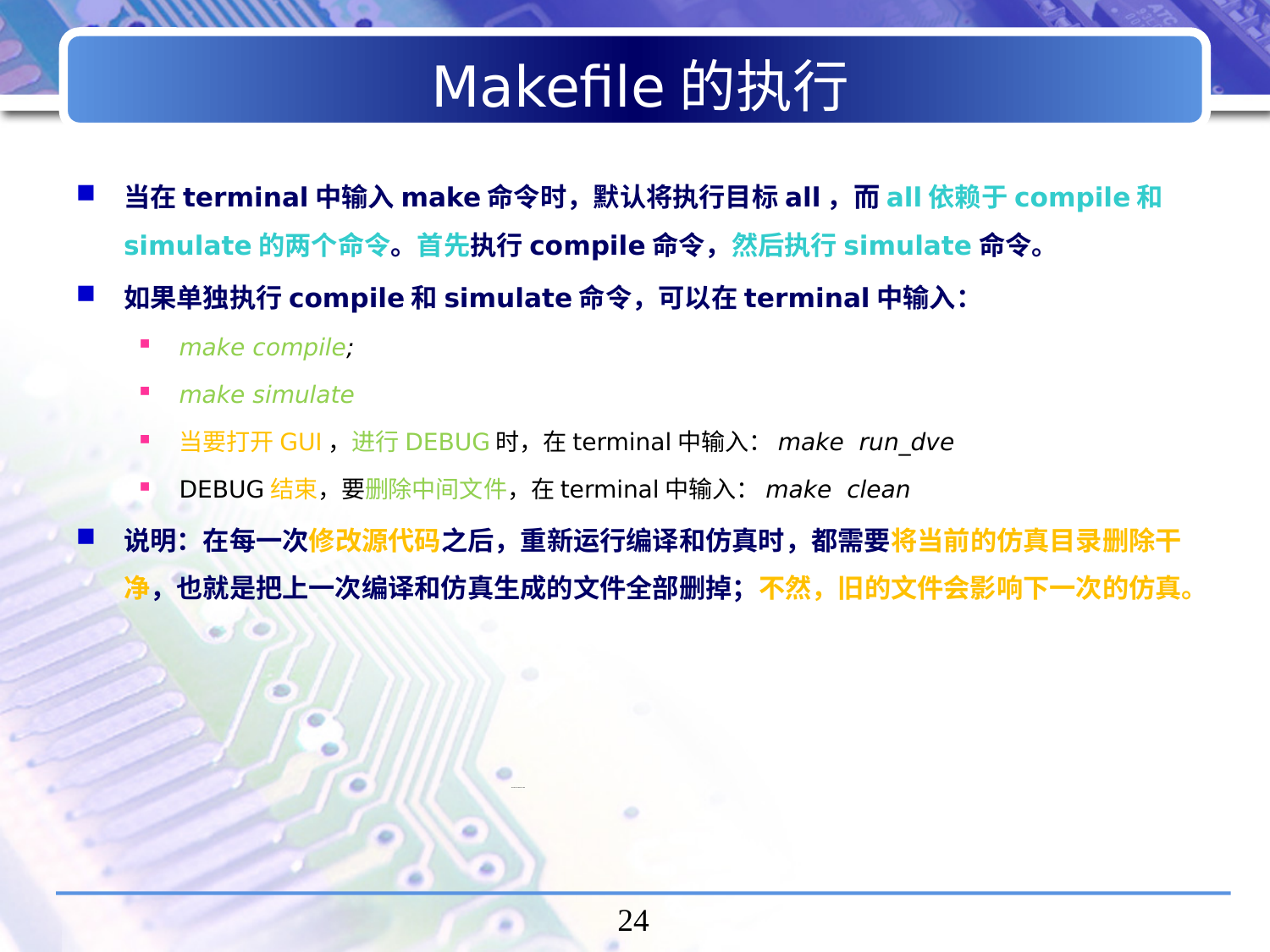

# Makefile的执行
当在terminal中输入make命令时，默认将执行目标all，而all依赖于compile和simulate的两个命令。首先执行compile命令，然后执行simulate命令。
如果单独执行compile和simulate命令，可以在terminal中输入：
make compile;
make simulate
当要打开GUI，进行DEBUG时，在terminal中输入：make  run_dve
DEBUG结束，要删除中间文件，在terminal中输入：make  clean
说明：在每一次修改源代码之后，重新运行编译和仿真时，都需要将当前的仿真目录删除干净，也就是把上一次编译和仿真生成的文件全部删掉；不然，旧的文件会影响下一次的仿真。

www.eecourse.com
24